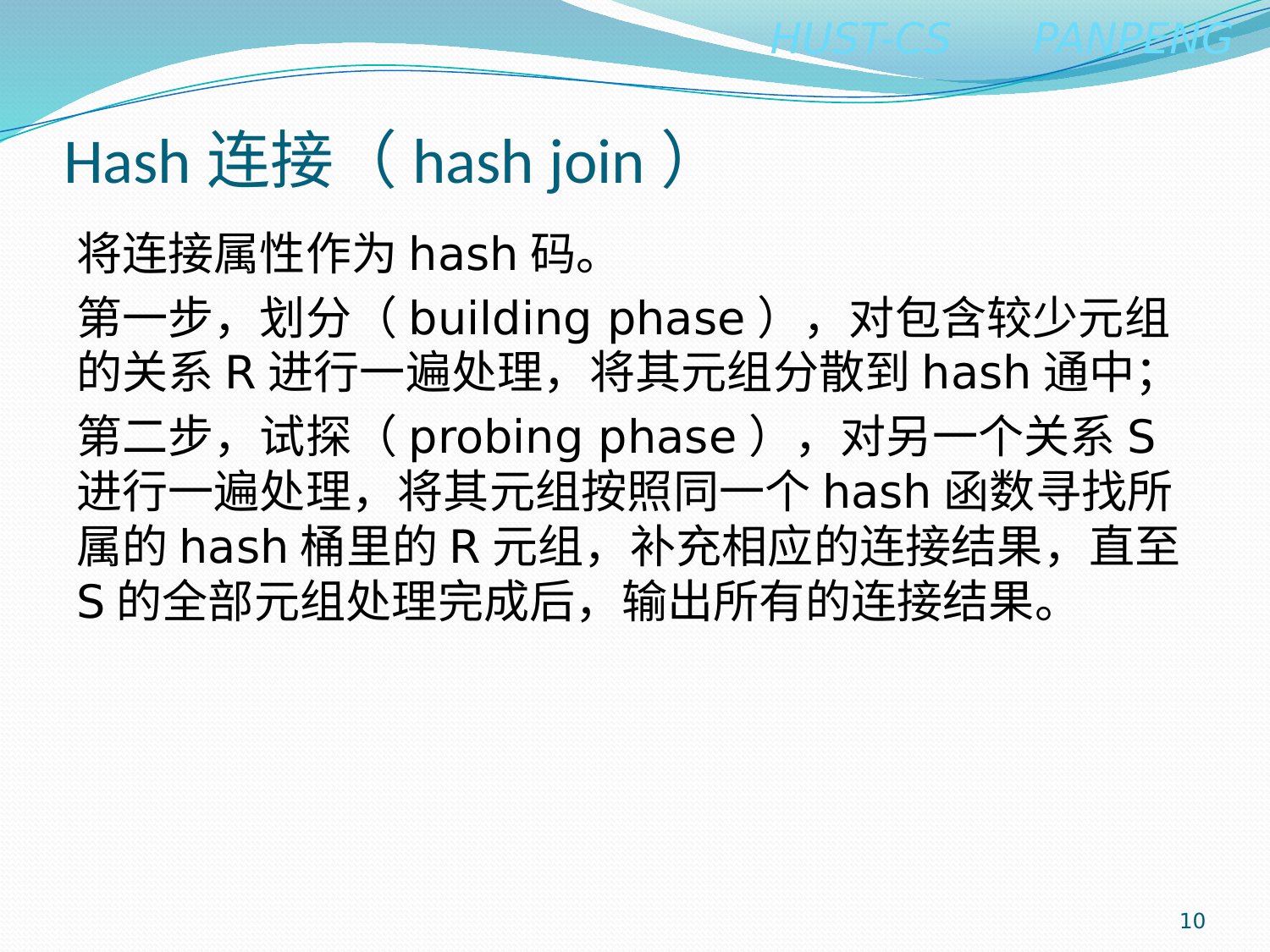

# Hash连接（hash join）
将连接属性作为hash码。
第一步，划分（building phase），对包含较少元组的关系R进行一遍处理，将其元组分散到hash通中；
第二步，试探（probing phase），对另一个关系S进行一遍处理，将其元组按照同一个hash函数寻找所属的hash桶里的R元组，补充相应的连接结果，直至S的全部元组处理完成后，输出所有的连接结果。

10